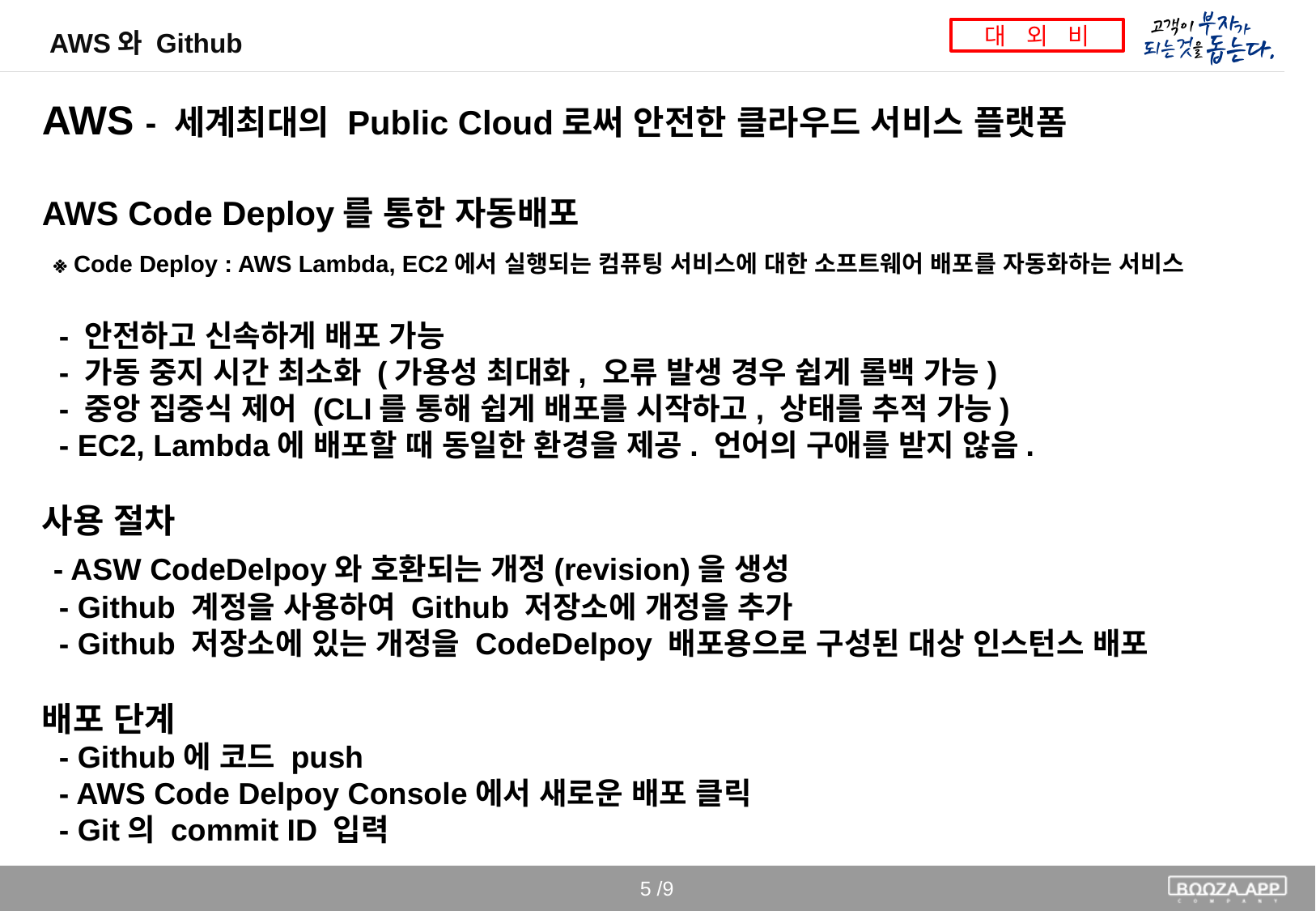

AWS와 Github
AWS - 세계최대의 Public Cloud로써 안전한 클라우드 서비스 플랫폼

AWS Code Deploy를 통한 자동배포
 ※ Code Deploy : AWS Lambda, EC2에서 실행되는 컴퓨팅 서비스에 대한 소프트웨어 배포를 자동화하는 서비스

  - 안전하고 신속하게 배포 가능
  - 가동 중지 시간 최소화 (가용성 최대화, 오류 발생 경우 쉽게 롤백 가능)
  - 중앙 집중식 제어 (CLI를 통해 쉽게 배포를 시작하고, 상태를 추적 가능)
  - EC2, Lambda에 배포할 때 동일한 환경을 제공. 언어의 구애를 받지 않음.

사용 절차
 - ASW CodeDelpoy와 호환되는 개정(revision)을 생성
  - Github 계정을 사용하여 Github 저장소에 개정을 추가
  - Github 저장소에 있는 개정을 CodeDelpoy 배포용으로 구성된 대상 인스턴스 배포

배포 단계
  - Github에 코드 push
  - AWS Code Delpoy Console에서 새로운 배포 클릭
  - Git의 commit ID 입력
5 /9